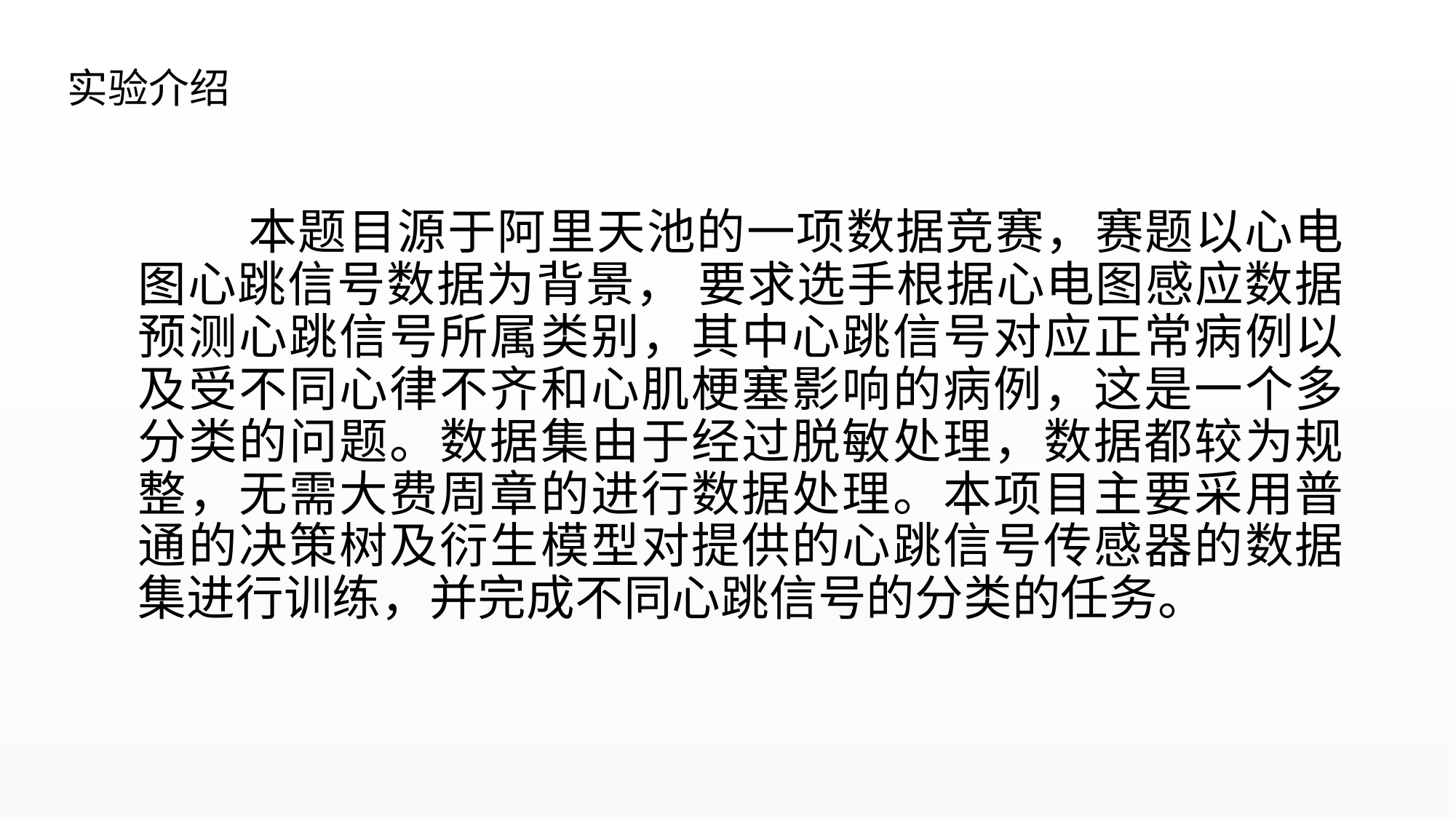

# 实验介绍
	本题目源于阿里天池的一项数据竞赛，赛题以心电图心跳信号数据为背景， 要求选手根据心电图感应数据预测心跳信号所属类别，其中心跳信号对应正常病例以及受不同心律不齐和心肌梗塞影响的病例，这是一个多分类的问题。数据集由于经过脱敏处理，数据都较为规整，无需大费周章的进行数据处理。本项目主要采用普通的决策树及衍生模型对提供的心跳信号传感器的数据集进行训练，并完成不同心跳信号的分类的任务。